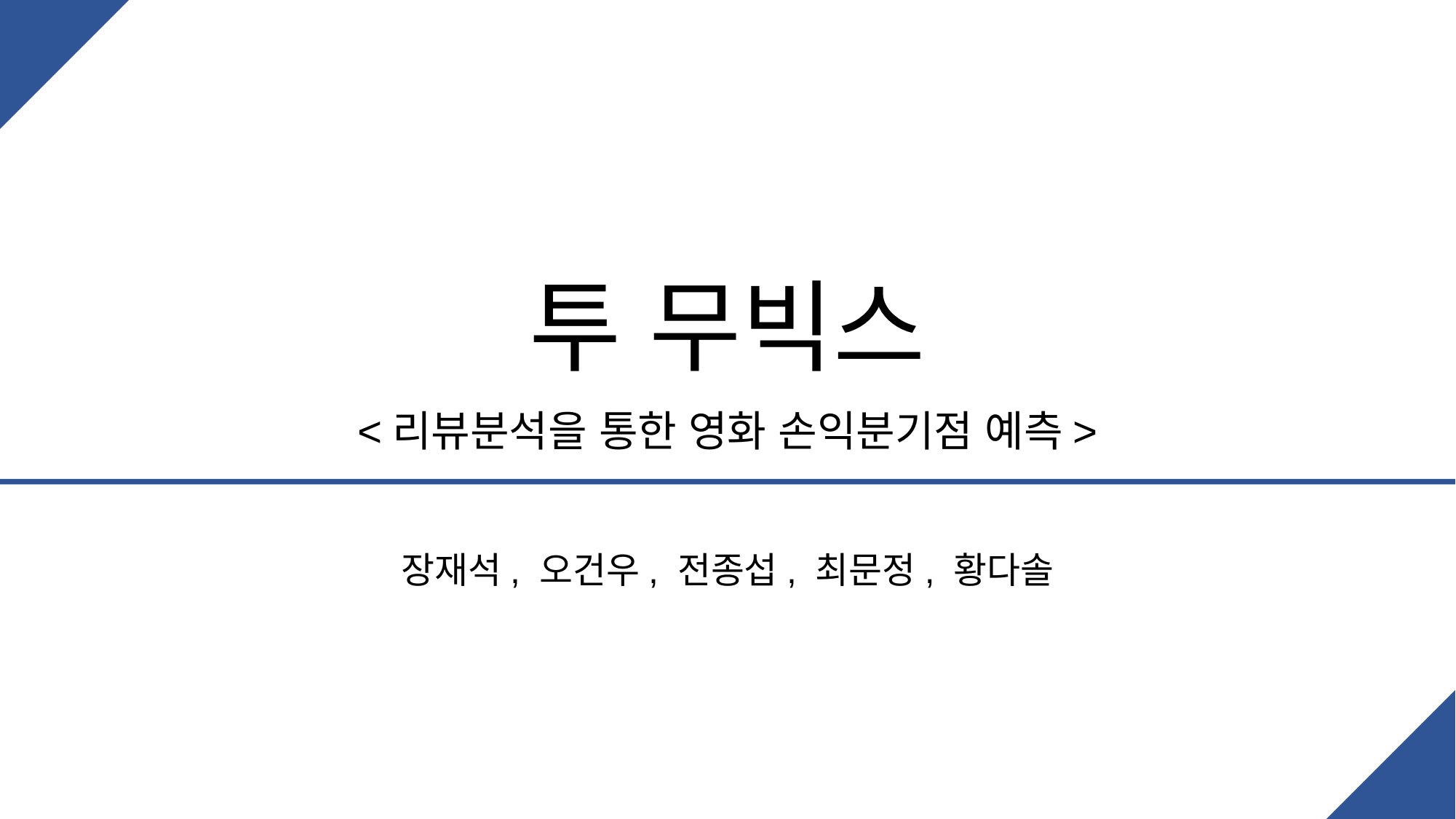

# 투 무빅스
<리뷰분석을 통한 영화 손익분기점 예측>

장재석, 오건우, 전종섭, 최문정, 황다솔